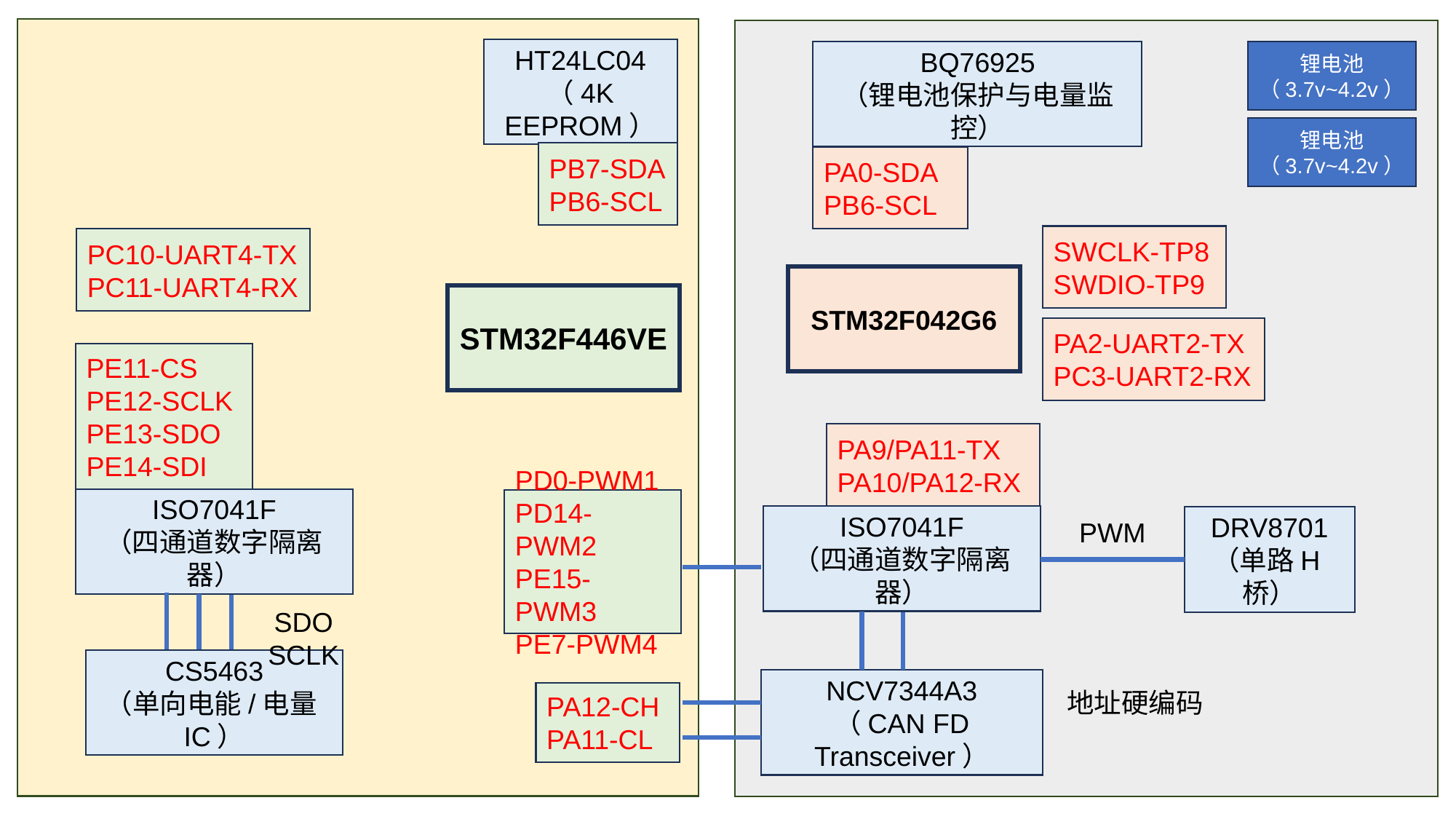

HT24LC04
（4K EEPROM）
PB7-SDA
PB6-SCL
BQ76925
（锂电池保护与电量监控）
PA0-SDA
PB6-SCL
锂电池
（3.7v~4.2v）
锂电池
（3.7v~4.2v）
SWCLK-TP8
SWDIO-TP9
PC10-UART4-TX
PC11-UART4-RX
STM32F042G6
STM32F446VE
PA2-UART2-TX
PC3-UART2-RX
PE11-CS
PE12-SCLK
PE13-SDO
PE14-SDI
PA9/PA11-TX
PA10/PA12-RX
ISO7041F
（四通道数字隔离器）
ISO7041F
（四通道数字隔离器）
PD0-PWM1
PD14-PWM2
PE15-PWM3
PE7-PWM4
DRV8701
（单路H桥）
PWM
SDO SCLK
CS5463
（单向电能/电量IC）
NCV7344A3
（CAN FD Transceiver）
地址硬编码
PA12-CH
PA11-CL